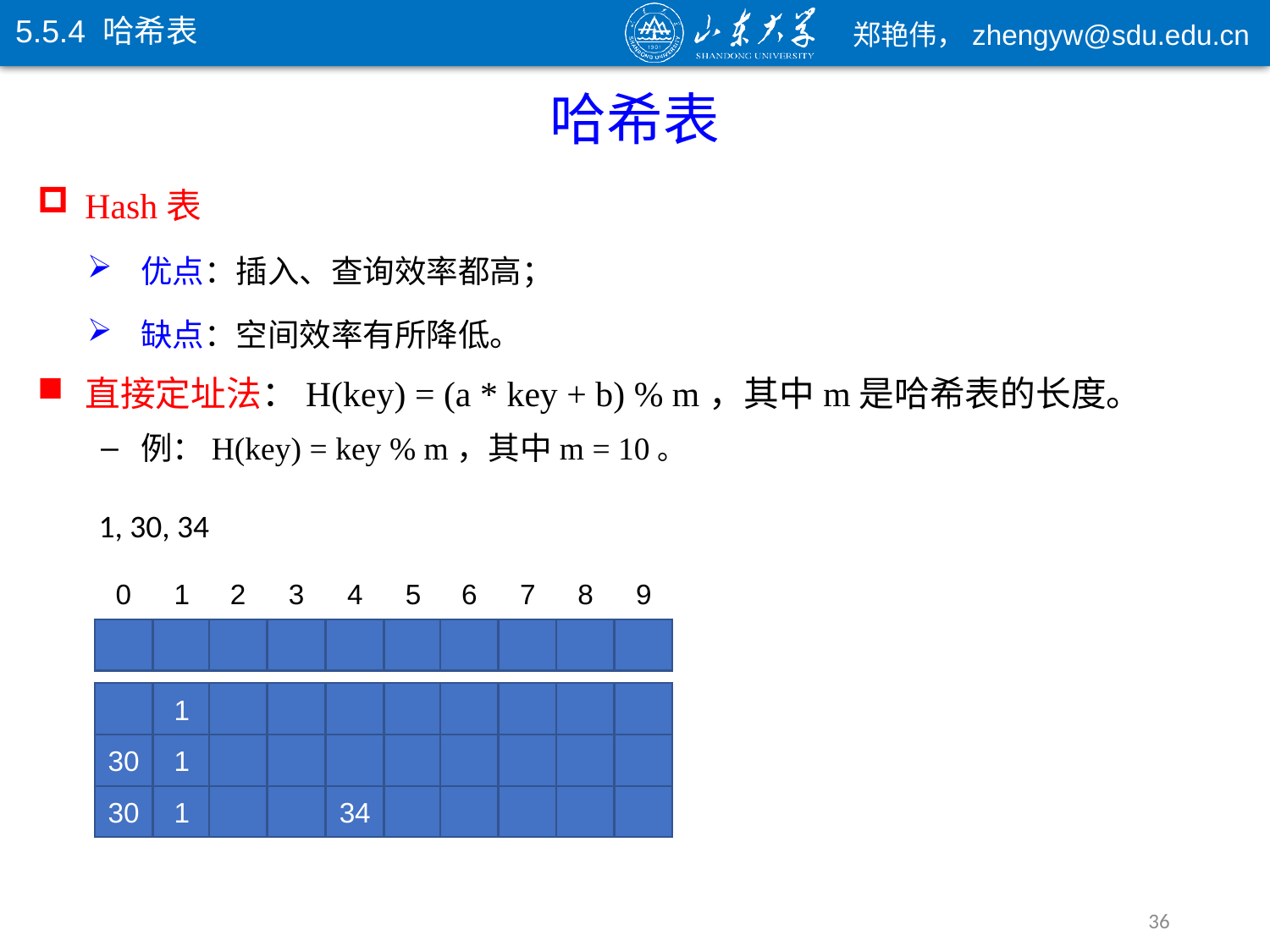

5.5.4 哈希表
哈希表
Hash表
优点：插入、查询效率都高；
缺点：空间效率有所降低。
直接定址法：H(key) = (a * key + b) % m，其中m是哈希表的长度。
例：H(key) = key % m，其中m = 10。
1, 30, 34
0
1
2
3
4
5
6
7
8
9

1

30
1

30
1

34

36